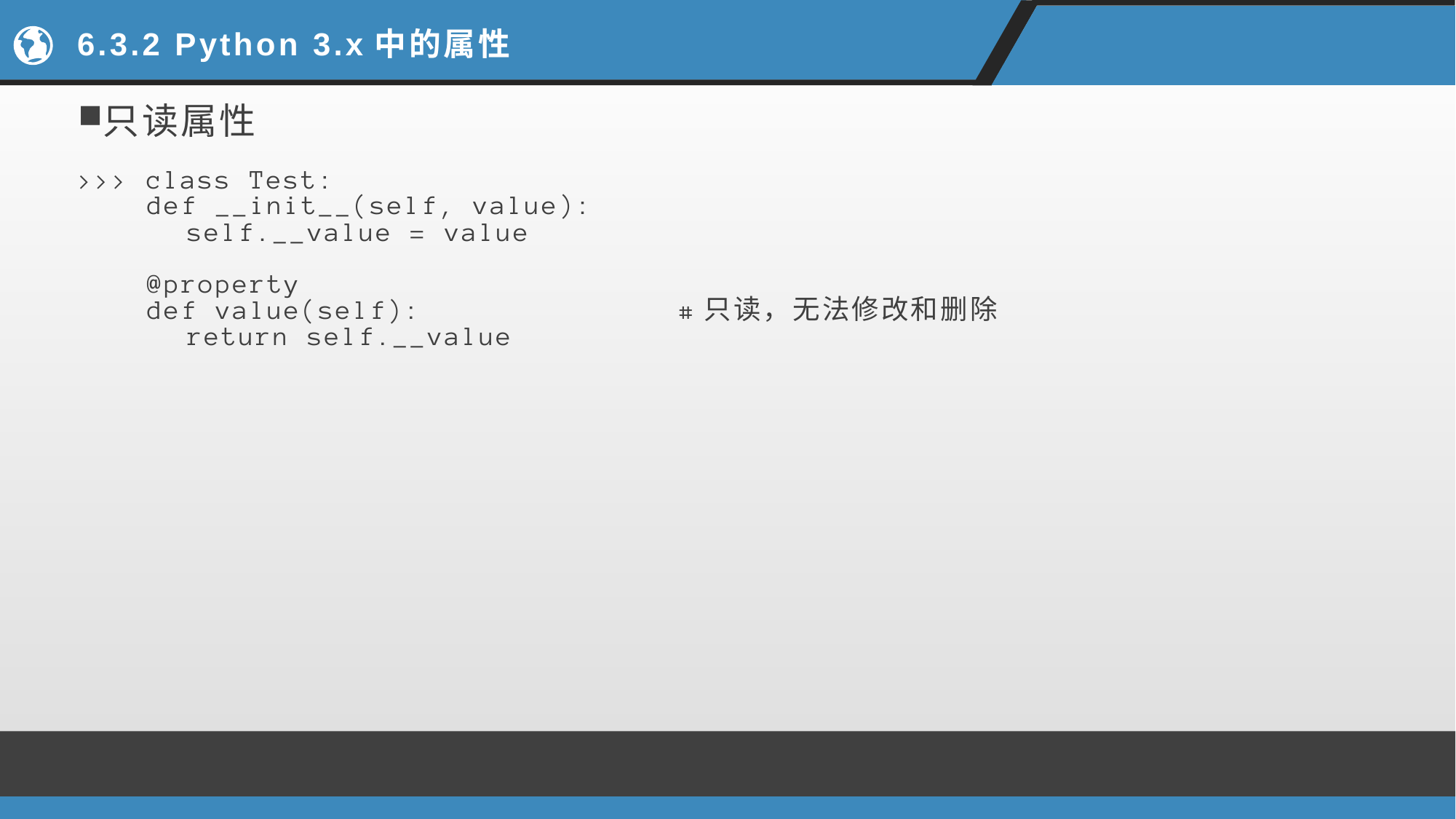

# 6.3.2 Python 3.x中的属性

只读属性

>>> class Test:
	    def __init__(self, value):
		self.__value = value

	    @property
	    def value(self):               #只读，无法修改和删除
		return self.__value
45